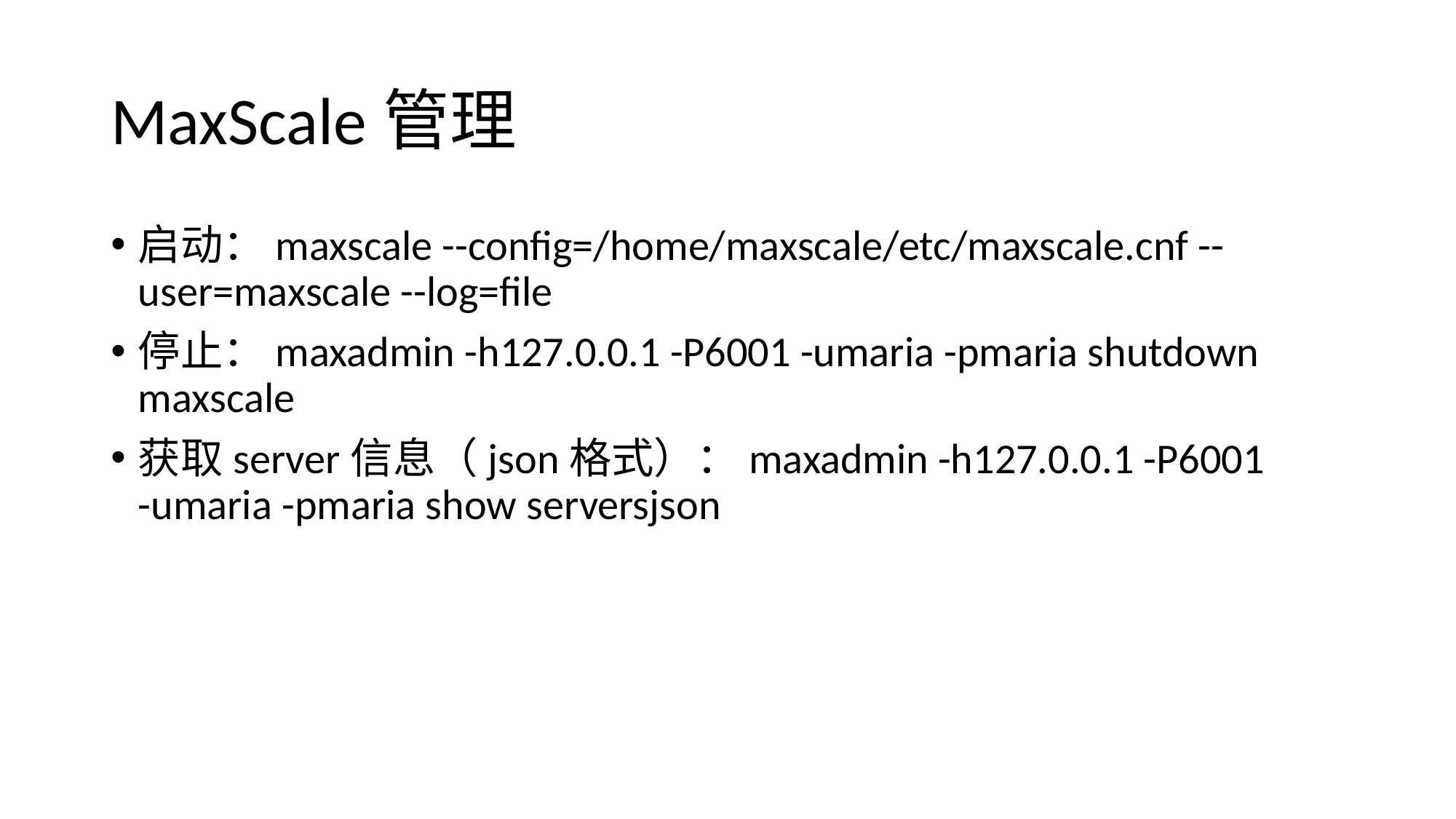

# MaxScale管理
启动：maxscale --config=/home/maxscale/etc/maxscale.cnf --user=maxscale --log=file
停止：maxadmin -h127.0.0.1 -P6001 -umaria -pmaria shutdown maxscale
获取server信息（json格式）：maxadmin -h127.0.0.1 -P6001 -umaria -pmaria show serversjson